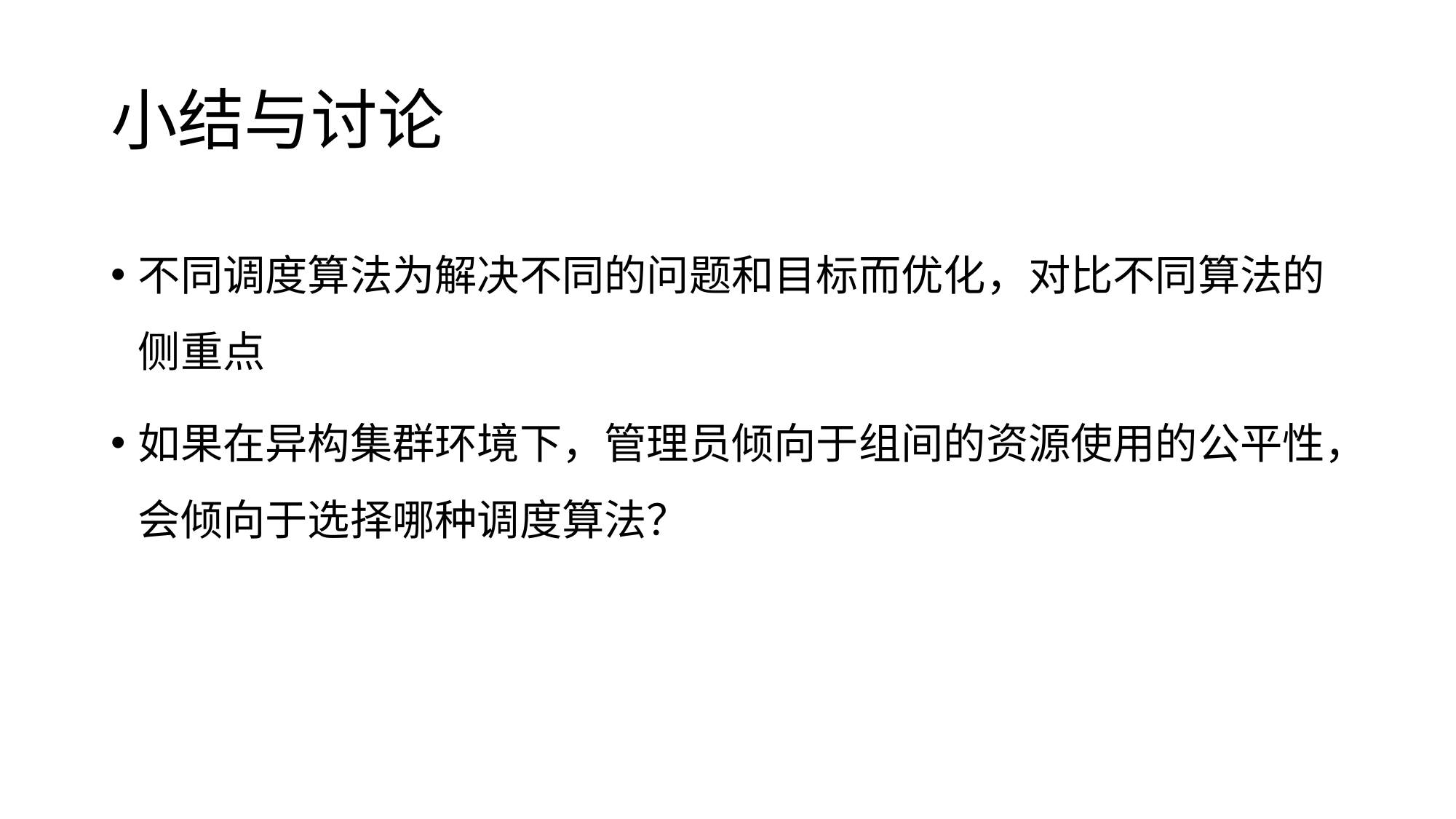

# 小结与讨论
不同调度算法为解决不同的问题和目标而优化，对比不同算法的侧重点
如果在异构集群环境下，管理员倾向于组间的资源使用的公平性，会倾向于选择哪种调度算法？